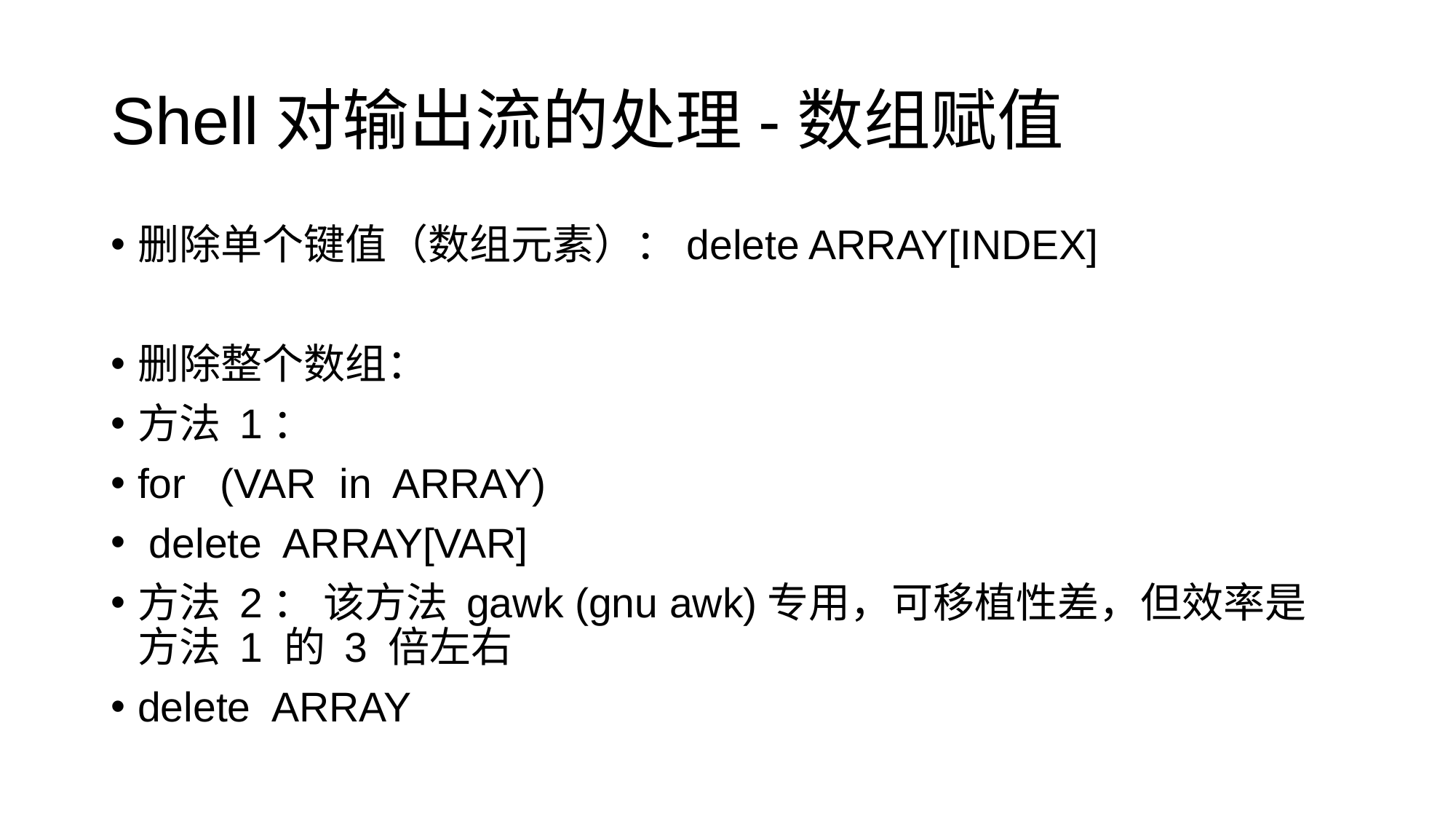

# Shell对输出流的处理-数组赋值
删除单个键值（数组元素）：delete ARRAY[INDEX]

删除整个数组：
方法 1：
for   (VAR  in  ARRAY)
 delete  ARRAY[VAR]
方法 2： 该方法 gawk (gnu awk)专用，可移植性差，但效率是方法 1 的 3 倍左右
delete  ARRAY